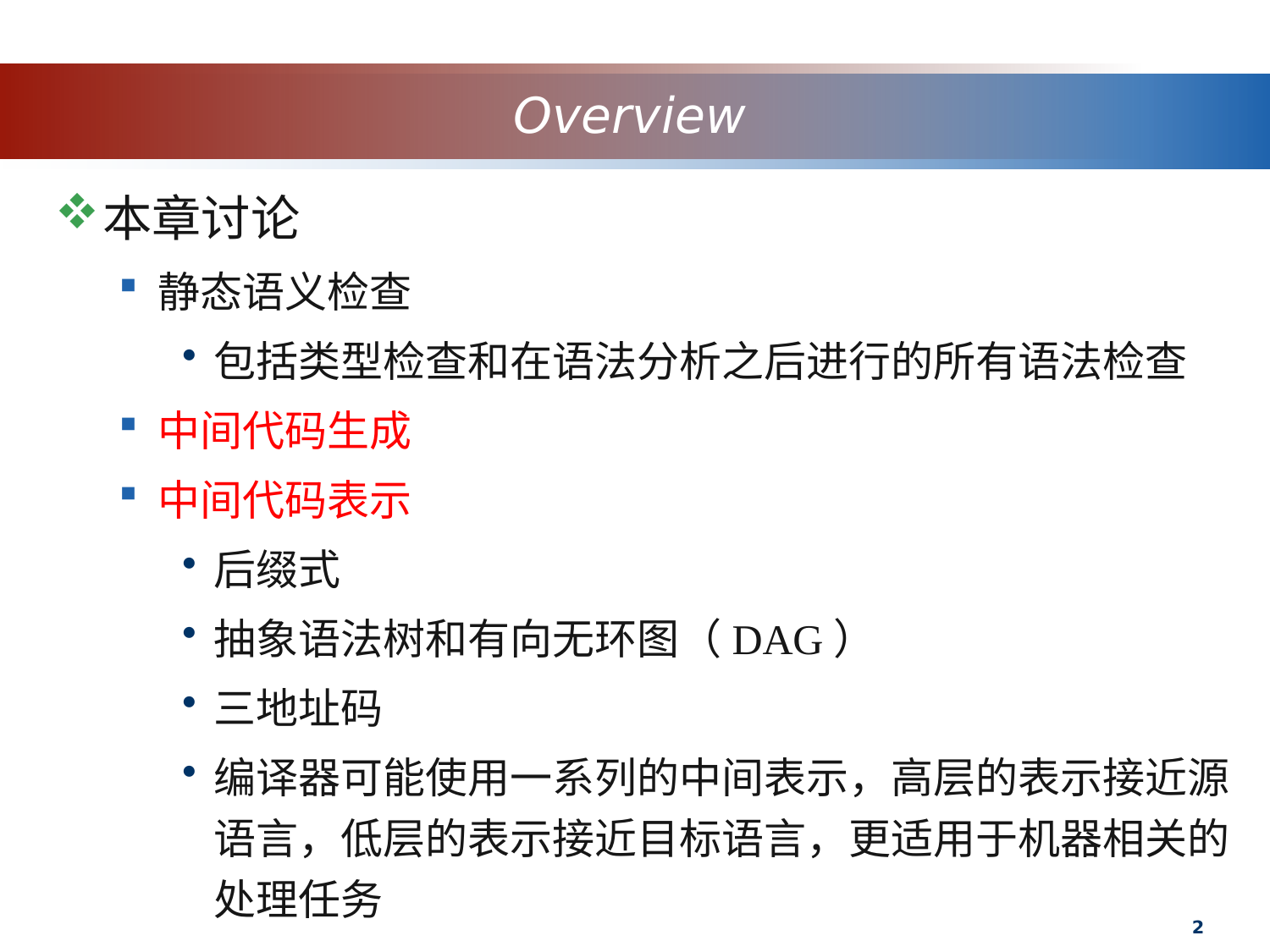

# Overview
本章讨论
静态语义检查
包括类型检查和在语法分析之后进行的所有语法检查
中间代码生成
中间代码表示
后缀式
抽象语法树和有向无环图（DAG）
三地址码
编译器可能使用一系列的中间表示，高层的表示接近源语言，低层的表示接近目标语言，更适用于机器相关的处理任务

2